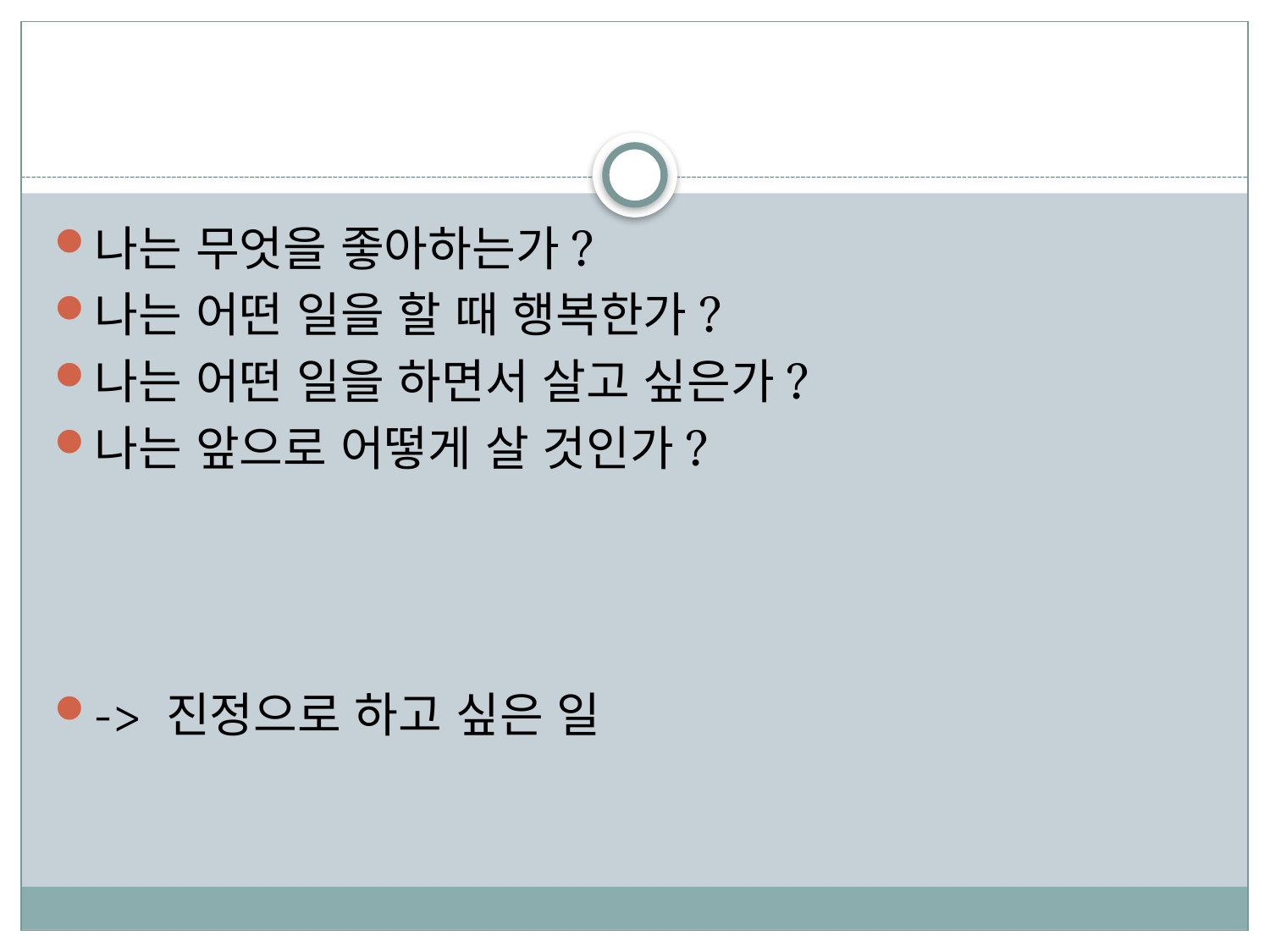

#
나는 무엇을 좋아하는가?
나는 어떤 일을 할 때 행복한가?
나는 어떤 일을 하면서 살고 싶은가?
나는 앞으로 어떻게 살 것인가?

-> 진정으로 하고 싶은 일